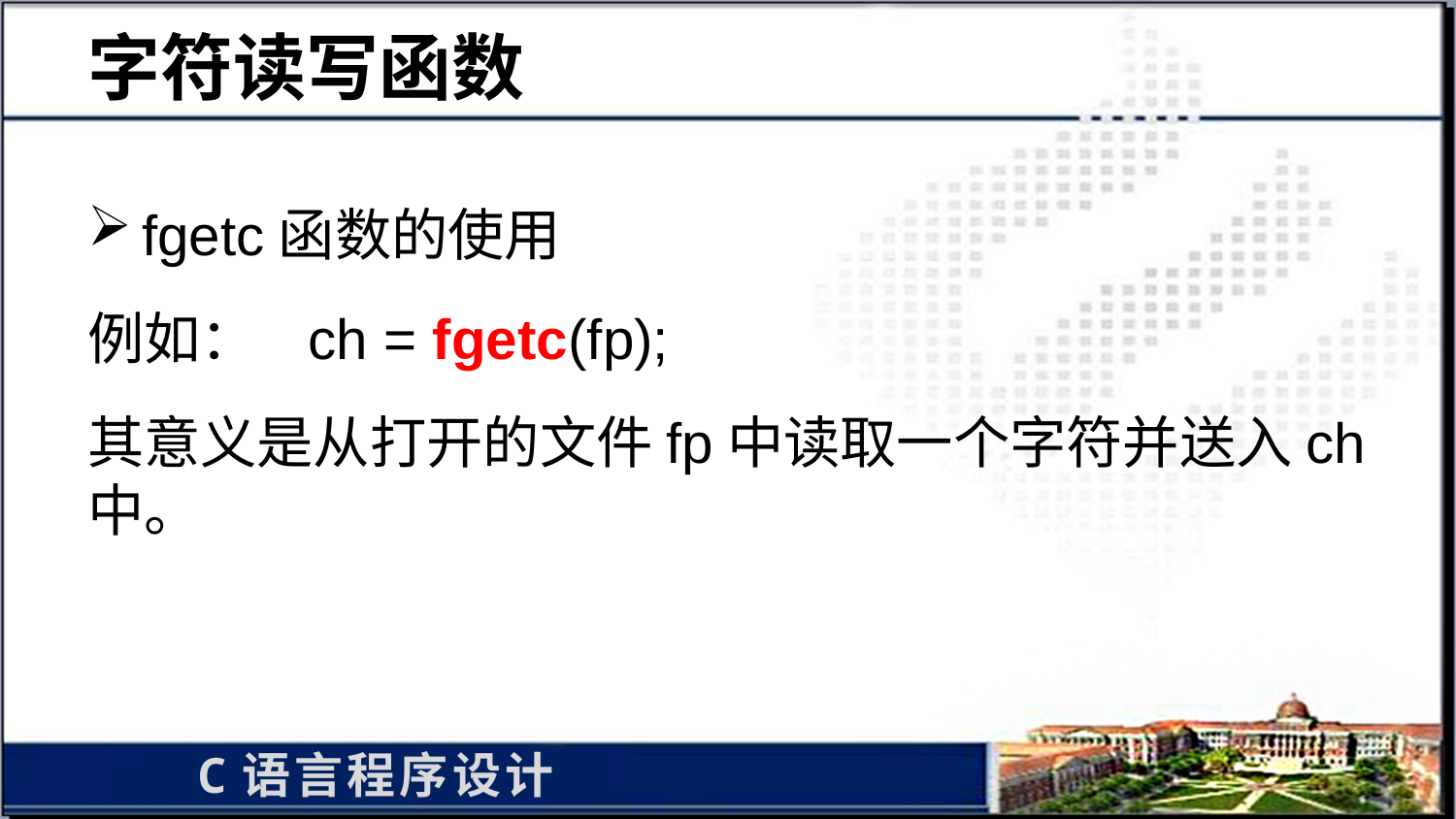

# 字符读写函数
fgetc函数的使用
例如：   ch = fgetc(fp);
其意义是从打开的文件fp中读取一个字符并送入ch中。